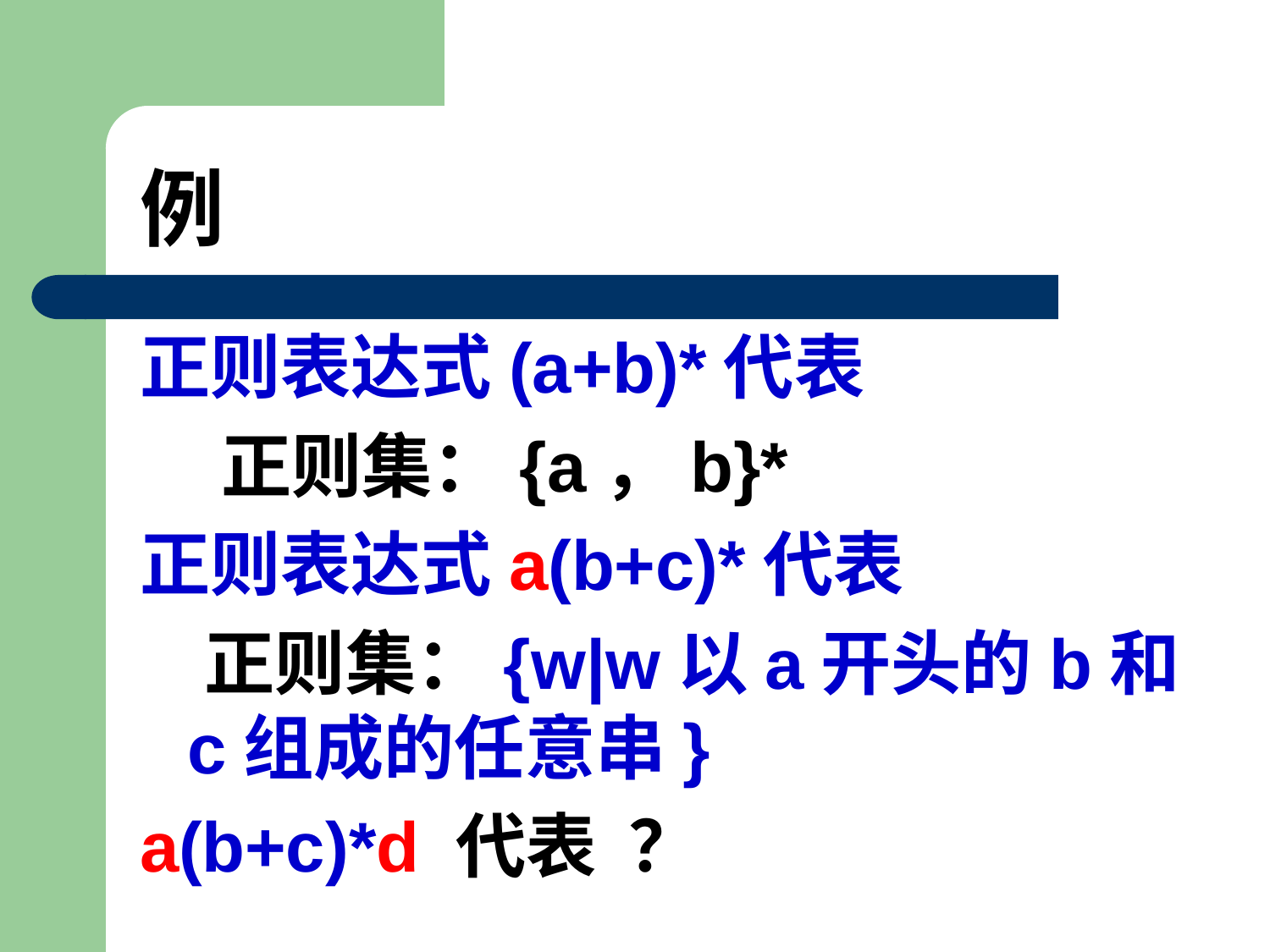

# 例
正则表达式(a+b)*代表
    正则集：{a，b}*
正则表达式a(b+c)*代表
   正则集：{w|w以a开头的b和c组成的任意串}
a(b+c)*d 代表  ？